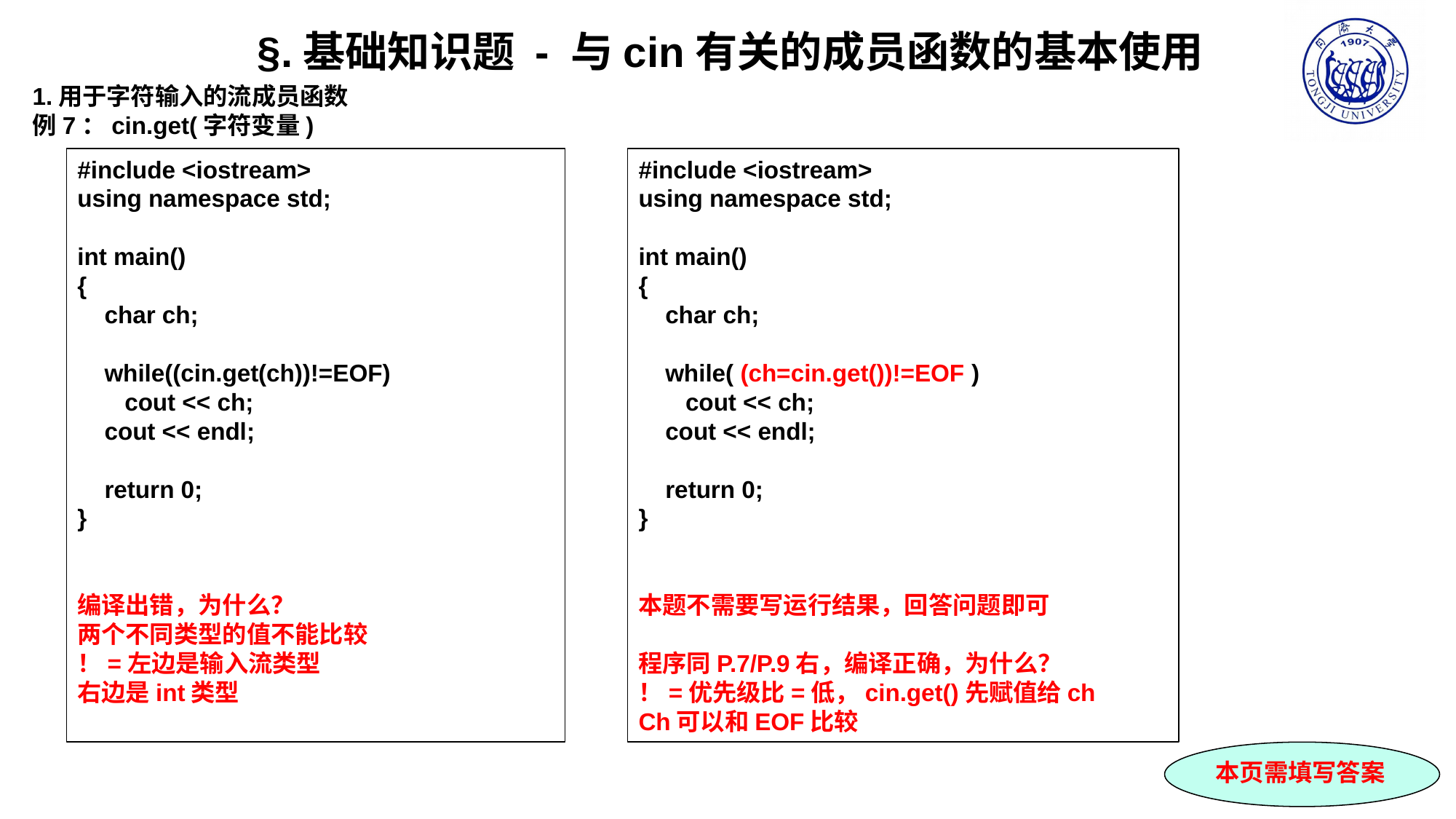

§.基础知识题 - 与cin有关的成员函数的基本使用
1.用于字符输入的流成员函数
例7：cin.get(字符变量)
#include <iostream>
using namespace std;

int main()
{
    char ch;

    while((cin.get(ch))!=EOF)
       cout << ch;
    cout << endl;

    return 0;
}

编译出错，为什么？
两个不同类型的值不能比较
！=左边是输入流类型
右边是int类型

#include <iostream>
using namespace std;

int main()
{
    char ch;

    while( (ch=cin.get())!=EOF )
       cout << ch;
    cout << endl;

    return 0;
}

本题不需要写运行结果，回答问题即可

程序同P.7/P.9右，编译正确，为什么？
！=优先级比=低，cin.get()先赋值给ch
Ch可以和EOF比较
本页需填写答案